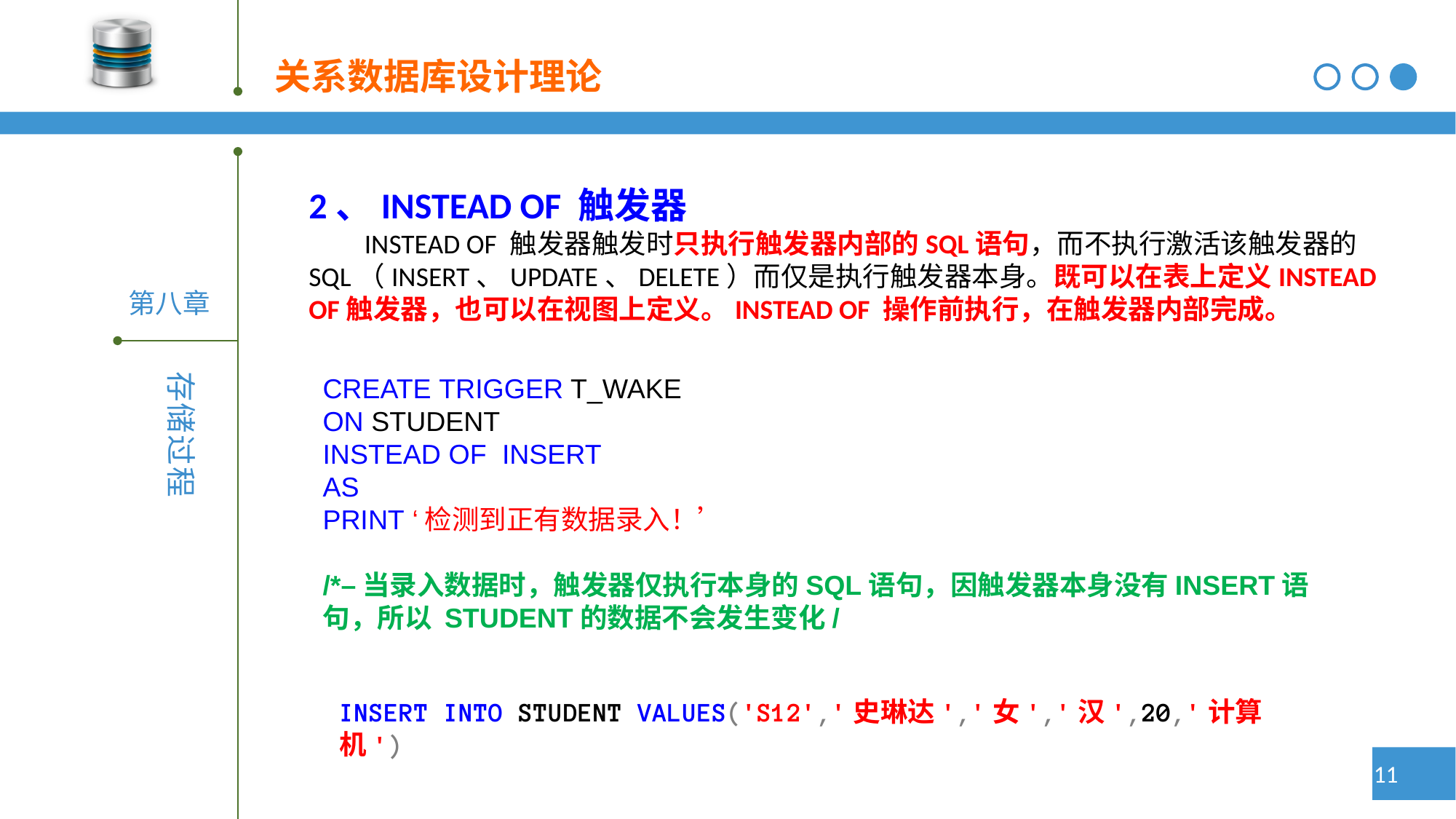

2、INSTEAD OF 触发器
         INSTEAD OF 触发器触发时只执行触发器内部的SQL语句，而不执行激活该触发器的SQL（INSERT、UPDATE、DELETE）而仅是执行触发器本身。既可以在表上定义INSTEAD OF触发器，也可以在视图上定义。INSTEAD OF 操作前执行，在触发器内部完成。
CREATE TRIGGER T_WAKE
ON STUDENT
INSTEAD OF  INSERT
AS
PRINT ‘检测到正有数据录入！’

/*–当录入数据时，触发器仅执行本身的SQL语句，因触发器本身没有INSERT语句，所以 STUDENT的数据不会发生变化/
INSERT INTO STUDENT VALUES('S12','史琳达','女','汉',20,'计算机')